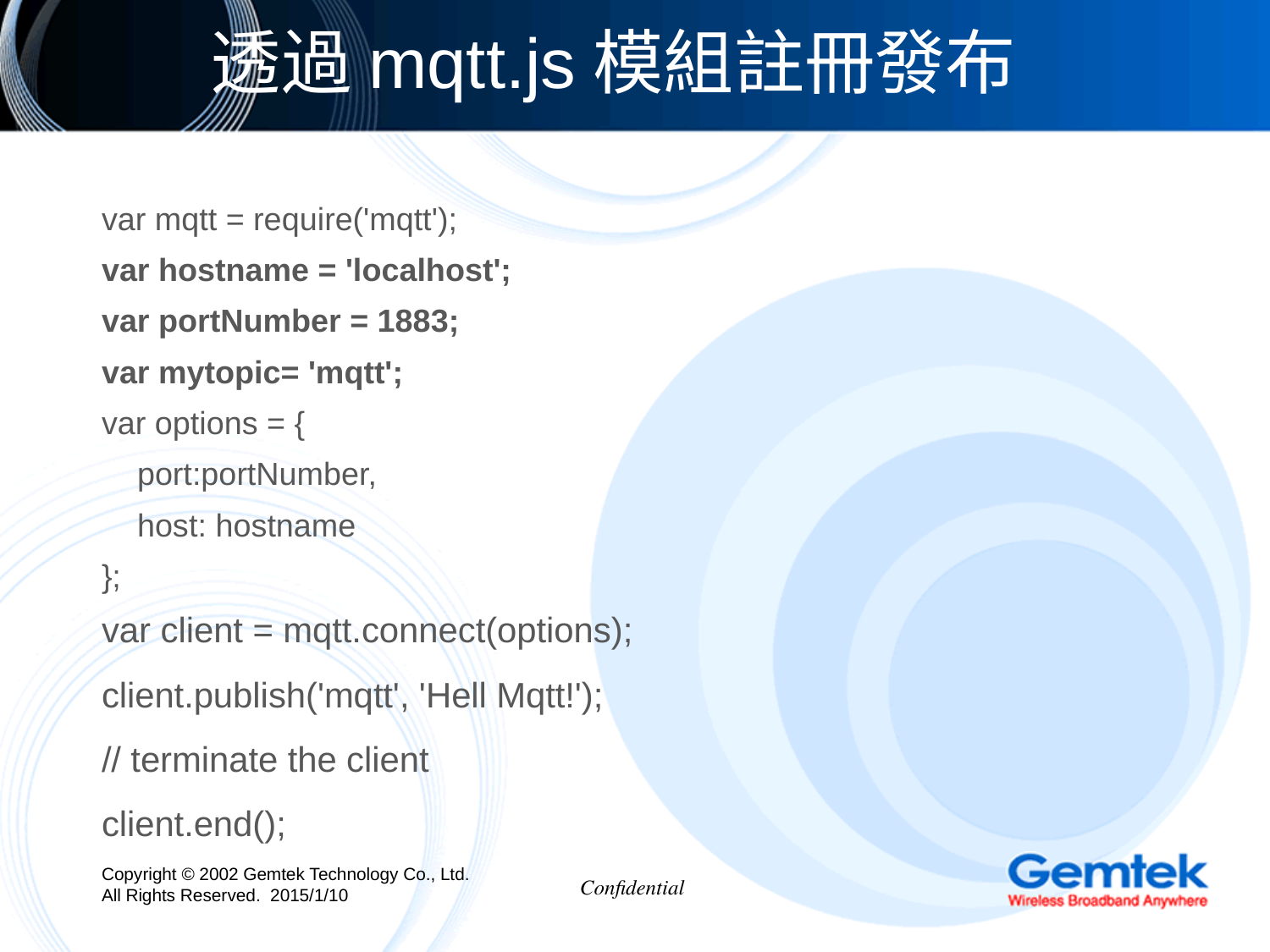

# 透過mqtt.js模組註冊發布
var mqtt = require('mqtt');
var hostname = 'localhost';
var portNumber = 1883;
var mytopic= 'mqtt';
var options = {
    port:portNumber,
    host: hostname
};
var client = mqtt.connect(options);
client.publish('mqtt', 'Hell Mqtt!');
// terminate the client
client.end();